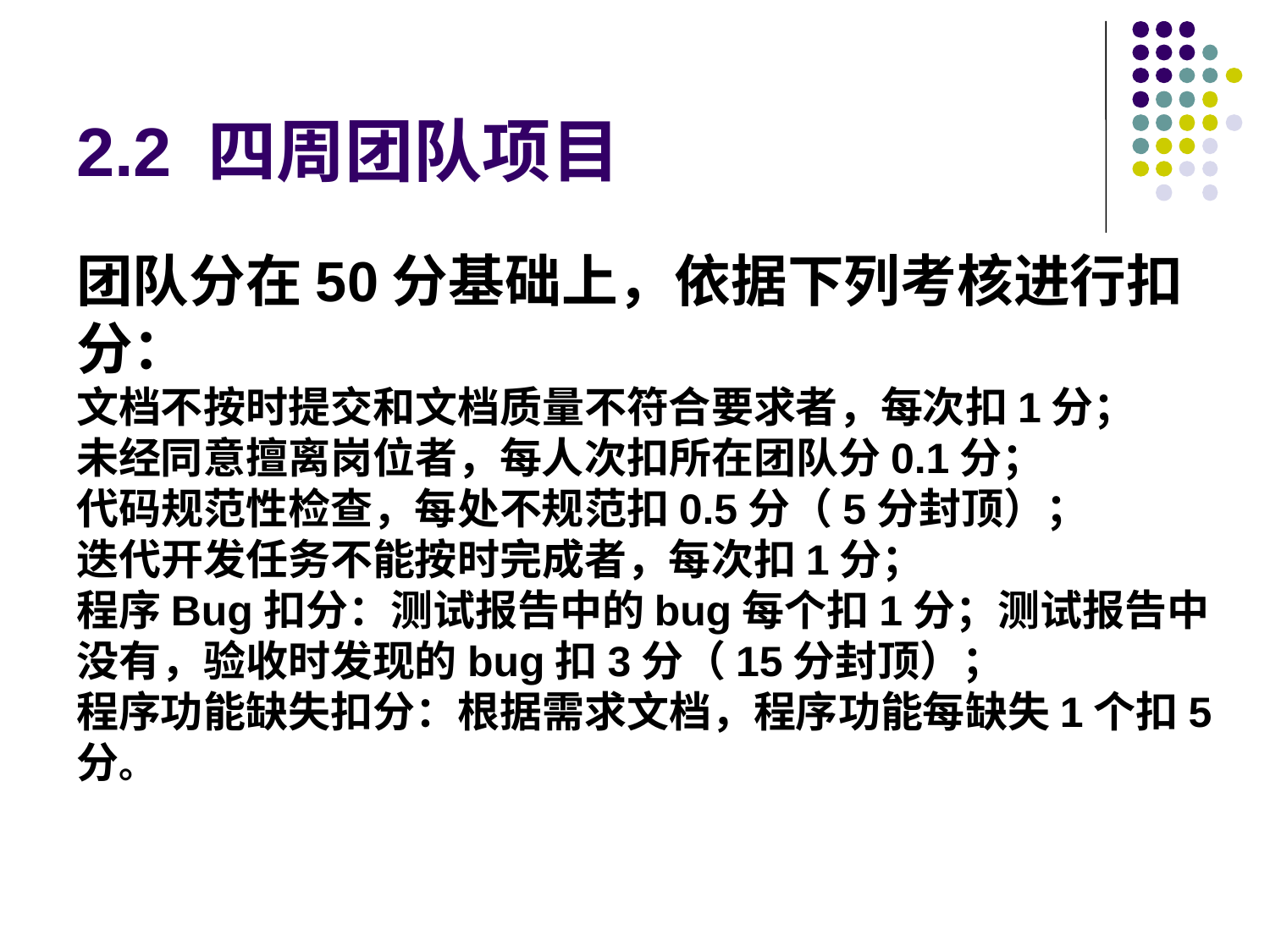

# 2.2 四周团队项目
团队分在50分基础上，依据下列考核进行扣分：
文档不按时提交和文档质量不符合要求者，每次扣1分；
未经同意擅离岗位者，每人次扣所在团队分0.1分；
代码规范性检查，每处不规范扣0.5分（5分封顶）；
迭代开发任务不能按时完成者，每次扣1分；
程序Bug扣分：测试报告中的bug每个扣1分；测试报告中没有，验收时发现的bug扣3分（15分封顶）；
程序功能缺失扣分：根据需求文档，程序功能每缺失1个扣5分。